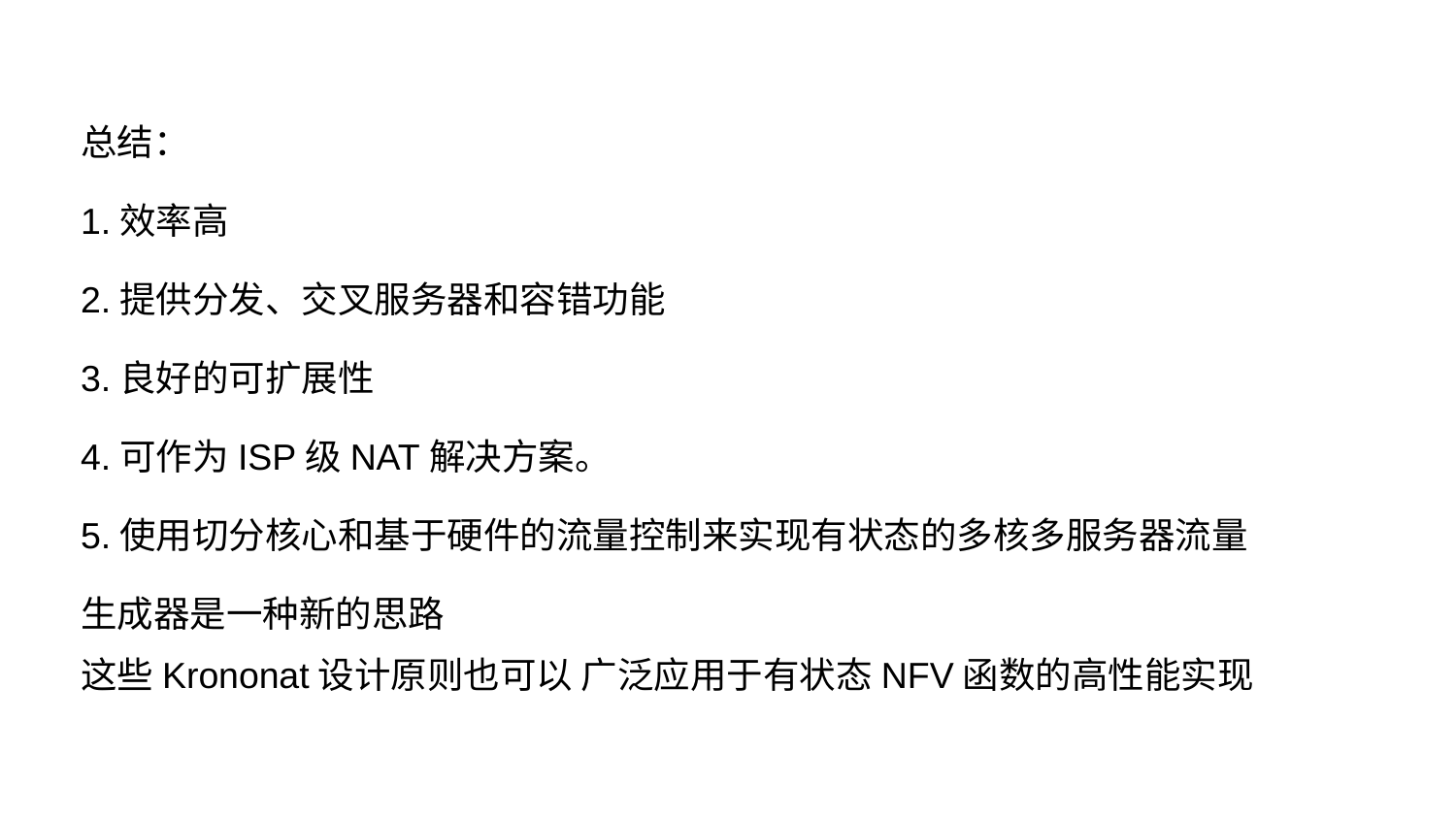

总结：
1.效率高
2.提供分发、交叉服务器和容错功能
3.良好的可扩展性
4.可作为ISP级NAT解决方案。
5.使用切分核心和基于硬件的流量控制来实现有状态的多核多服务器流量生成器是一种新的思路
这些Krononat设计原则也可以 广泛应用于有状态NFV函数的高性能实现